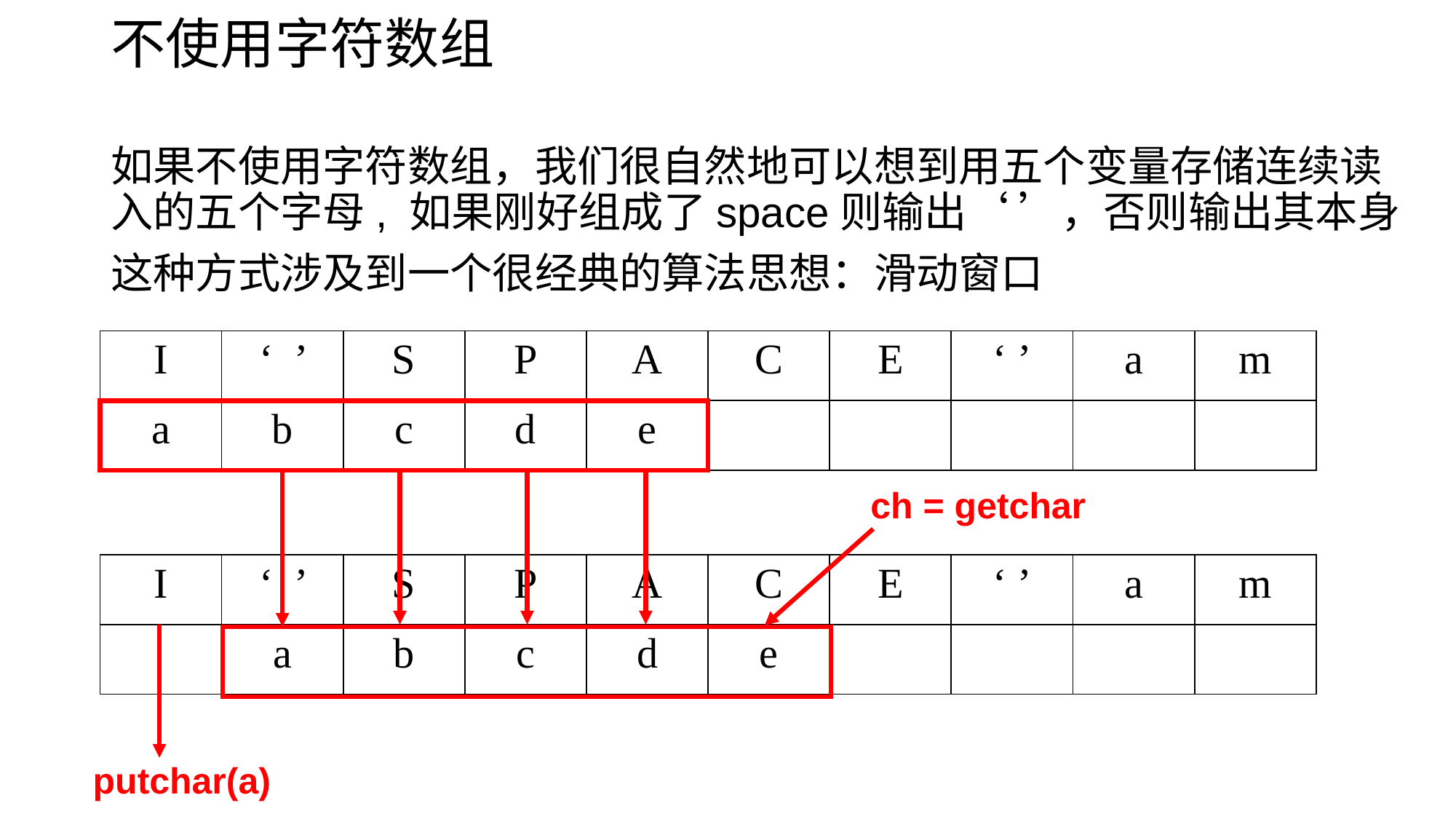

# 不使用字符数组
如果不使用字符数组，我们很自然地可以想到用五个变量存储连续读入的五个字母, 如果刚好组成了space则输出‘ ’，否则输出其本身
这种方式涉及到一个很经典的算法思想：滑动窗口
| I | ‘ ’ | S | P | A | C | E | ‘ ’ | a | m |
| --- | --- | --- | --- | --- | --- | --- | --- | --- | --- |
| a | b | c | d | e |  |  |  |  |  |

ch = getchar
| I | ‘ ’ | S | P | A | C | E | ‘ ’ | a | m |
| --- | --- | --- | --- | --- | --- | --- | --- | --- | --- |
|  | a | b | c | d | e |  |  |  |  |

putchar(a)